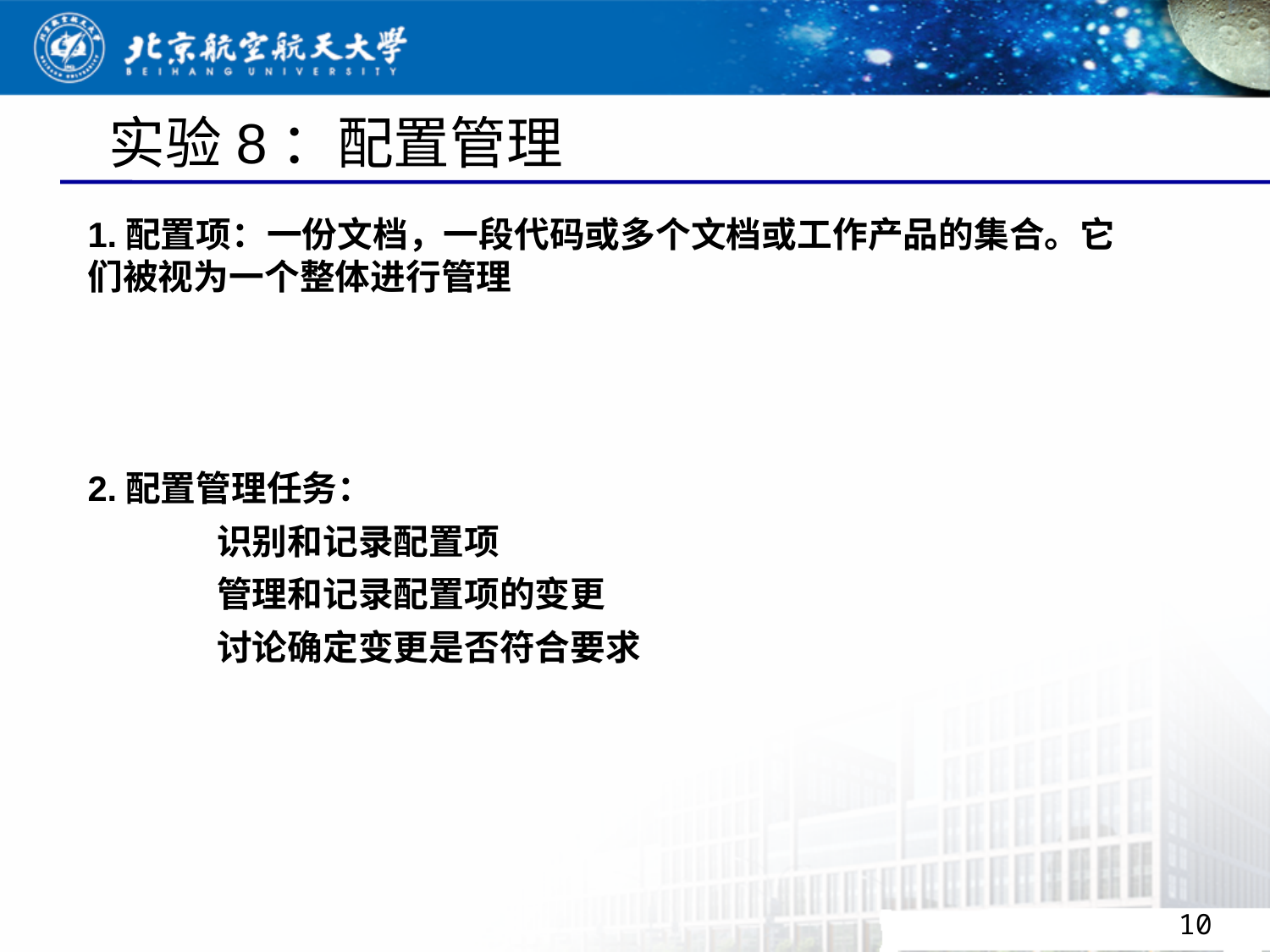

# 实验8：配置管理
1.配置项：一份文档，一段代码或多个文档或工作产品的集合。它们被视为一个整体进行管理

2.配置管理任务：
               识别和记录配置项
               管理和记录配置项的变更
               讨论确定变更是否符合要求